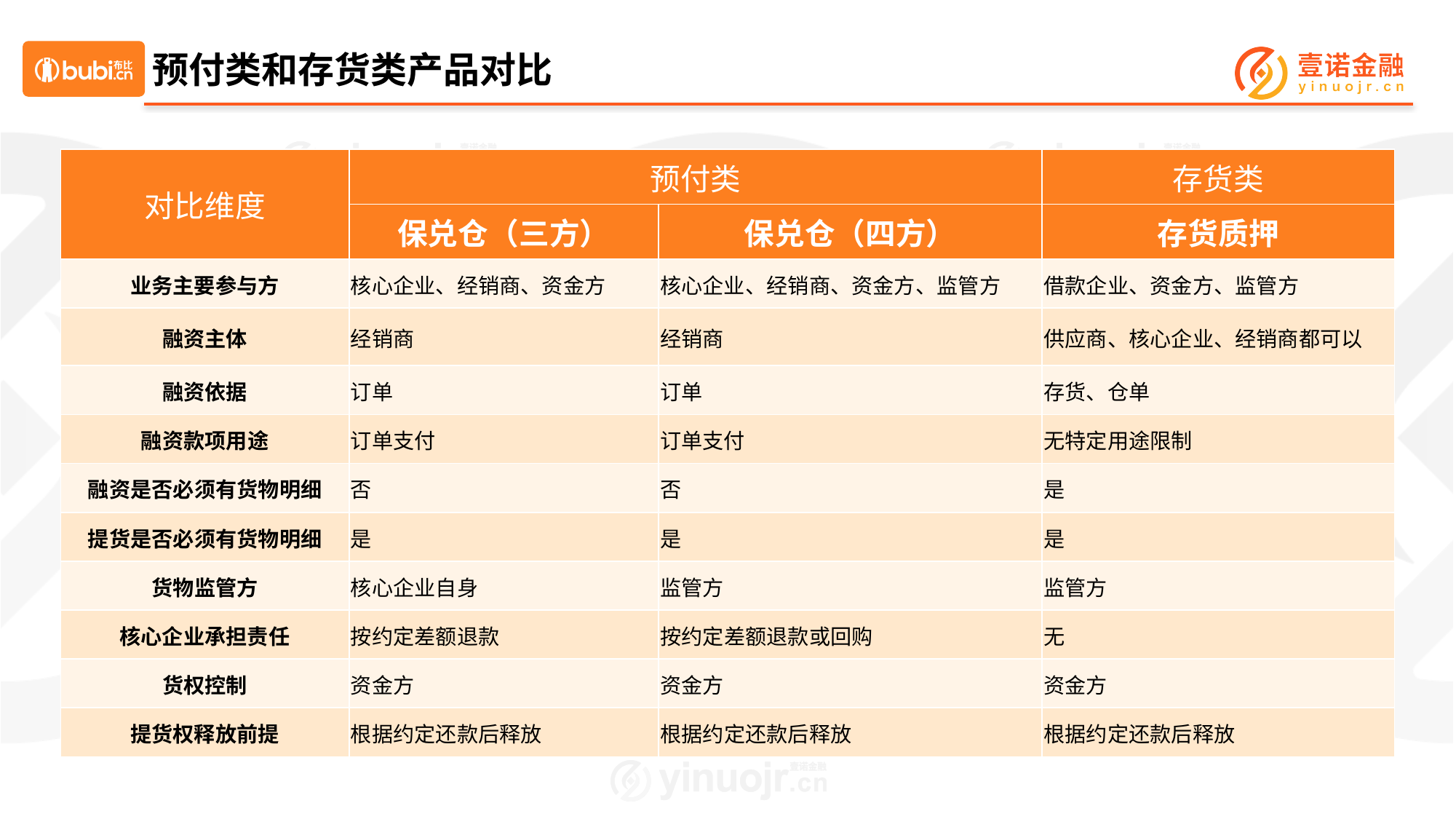

# 预付类和存货类产品对比
| 对比维度 | 预付类 |  | 存货类 |
| --- | --- | --- | --- |
|  | 保兑仓（三方） | 保兑仓（四方） | 存货质押 |
| 业务主要参与方 | 核心企业、经销商、资金方 | 核心企业、经销商、资金方、监管方 | 借款企业、资金方、监管方 |
| 融资主体 | 经销商 | 经销商 | 供应商、核心企业、经销商都可以 |
| 融资依据 | 订单 | 订单 | 存货、仓单 |
| 融资款项用途 | 订单支付 | 订单支付 | 无特定用途限制 |
| 融资是否必须有货物明细 | 否 | 否 | 是 |
| 提货是否必须有货物明细 | 是 | 是 | 是 |
| 货物监管方 | 核心企业自身 | 监管方 | 监管方 |
| 核心企业承担责任 | 按约定差额退款 | 按约定差额退款或回购 | 无 |
| 货权控制 | 资金方 | 资金方 | 资金方 |
| 提货权释放前提 | 根据约定还款后释放 | 根据约定还款后释放 | 根据约定还款后释放 |